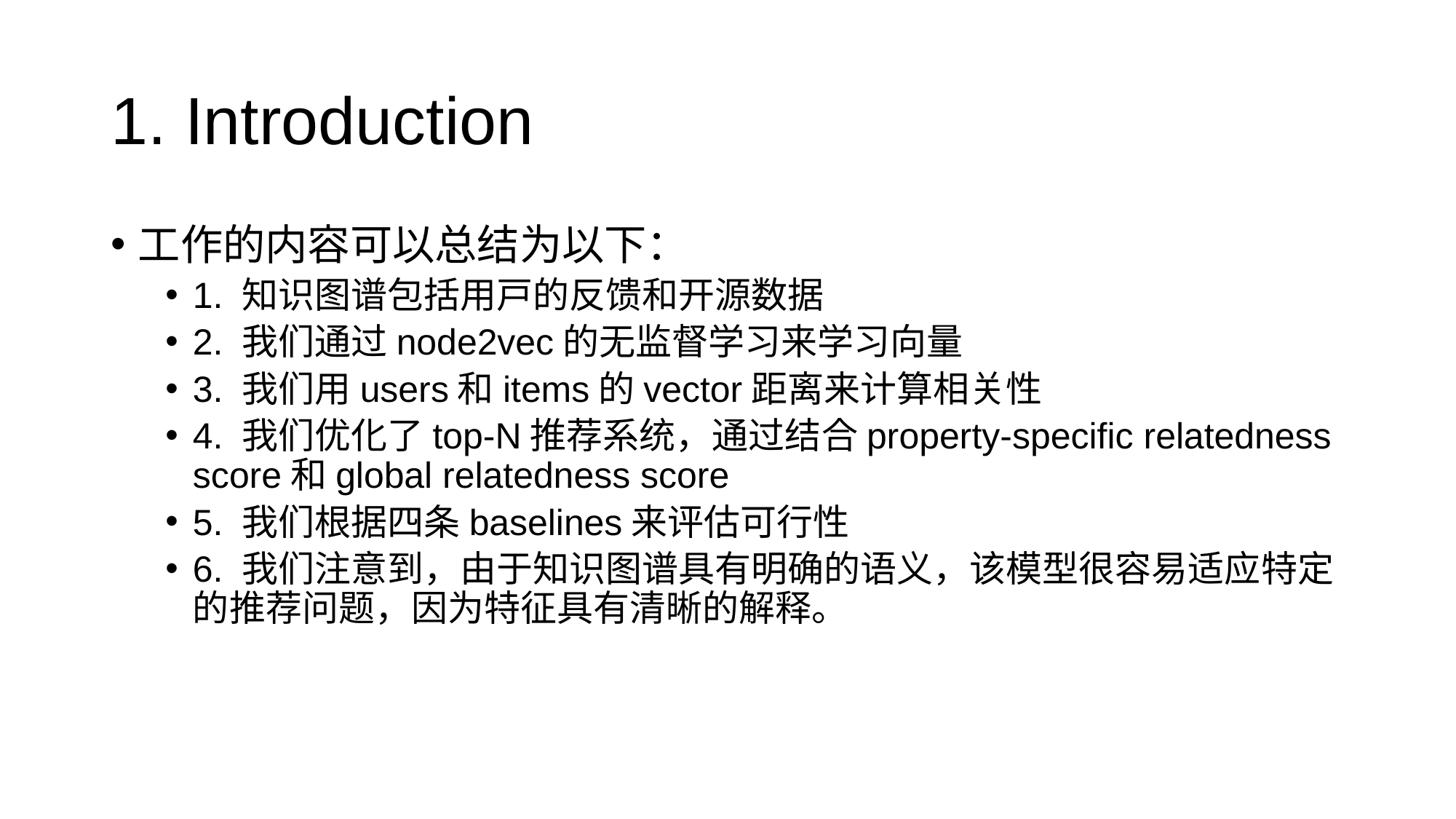

# 1. Introduction
工作的内容可以总结为以下：
1. 知识图谱包括用户的反馈和开源数据
2. 我们通过node2vec的无监督学习来学习向量
3. 我们用users和items的vector距离来计算相关性
4. 我们优化了top-N推荐系统，通过结合property-specific relatedness score和global relatedness score
5. 我们根据四条baselines来评估可行性
6. 我们注意到，由于知识图谱具有明确的语义，该模型很容易适应特定的推荐问题，因为特征具有清晰的解释。